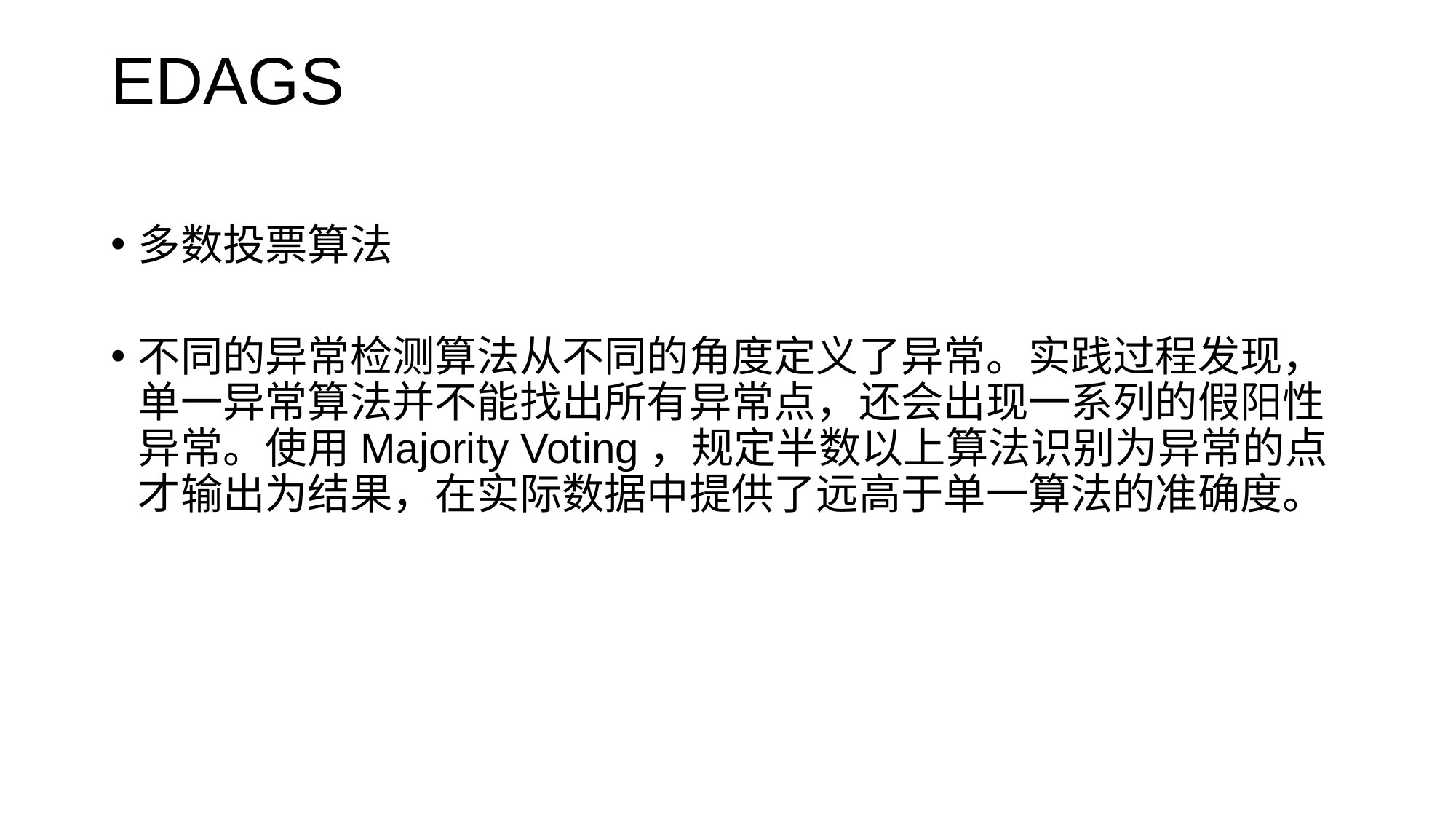

# EDAGS
多数投票算法
不同的异常检测算法从不同的角度定义了异常。实践过程发现，单一异常算法并不能找出所有异常点，还会出现一系列的假阳性异常。使用Majority Voting，规定半数以上算法识别为异常的点才输出为结果，在实际数据中提供了远高于单一算法的准确度。